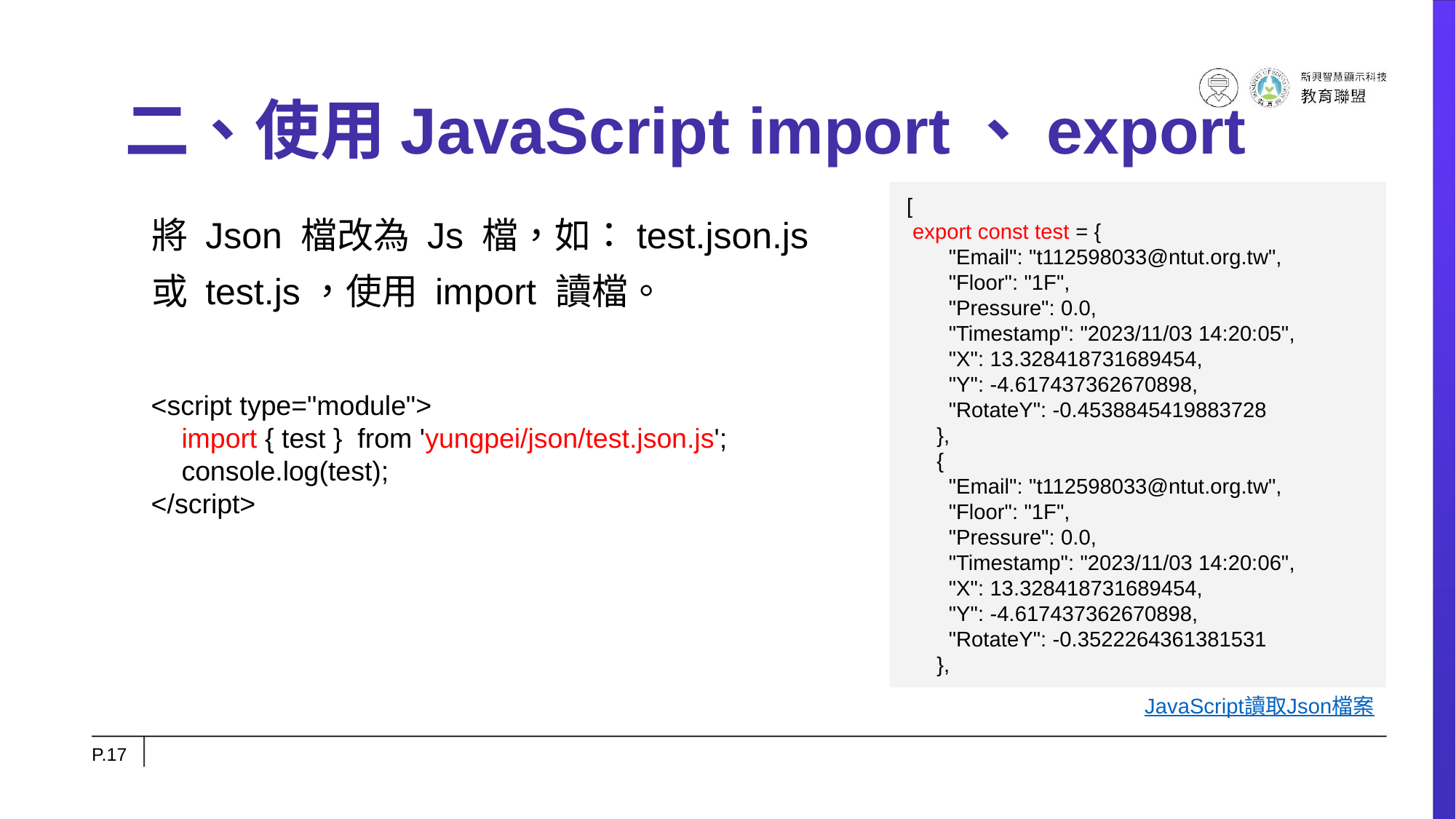

# 二、使用JavaScript import、export
 [
  export const test = {
        "Email": "t112598033@ntut.org.tw",
        "Floor": "1F",
        "Pressure": 0.0,
        "Timestamp": "2023/11/03 14:20:05",
        "X": 13.328418731689454,
        "Y": -4.617437362670898,
        "RotateY": -0.4538845419883728
      },
      {
        "Email": "t112598033@ntut.org.tw",
        "Floor": "1F",
        "Pressure": 0.0,
        "Timestamp": "2023/11/03 14:20:06",
        "X": 13.328418731689454,
        "Y": -4.617437362670898,
        "RotateY": -0.3522264361381531
      },
將 Json 檔改為 Js 檔，如：test.json.js 或 test.js，使用 import 讀檔。
<script type="module">
    import { test }  from 'yungpei/json/test.json.js';
    console.log(test);
</script>
JavaScript讀取Json檔案
P.17